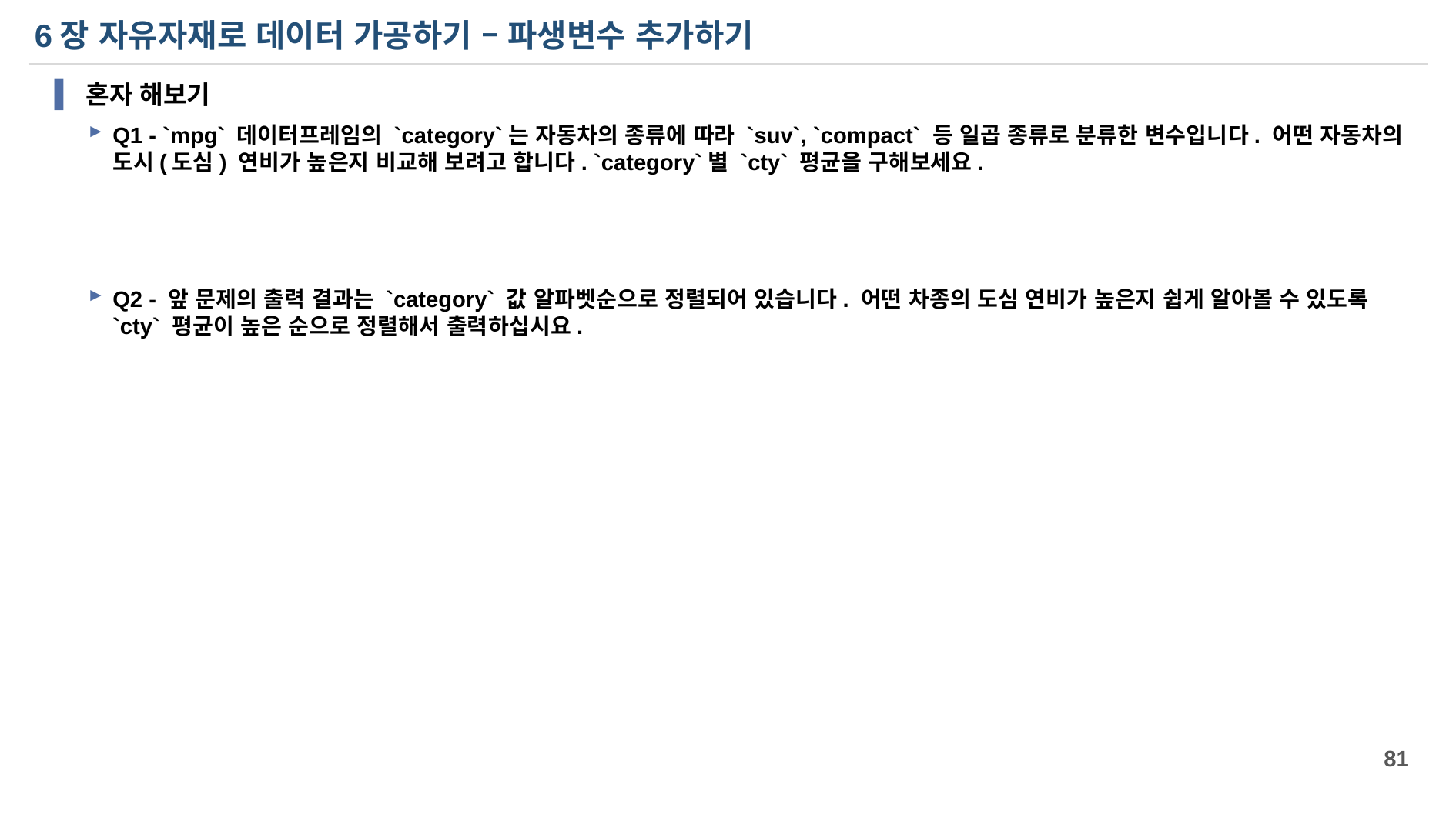

# 6장 자유자재로 데이터 가공하기 – 파생변수 추가하기
혼자 해보기
Q1 - `mpg` 데이터프레임의 `category`는 자동차의 종류에 따라 `suv`, `compact` 등 일곱 종류로 분류한 변수입니다. 어떤 자동차의 도시(도심) 연비가 높은지 비교해 보려고 합니다. `category`별 `cty` 평균을 구해보세요.

Q2 - 앞 문제의 출력 결과는 `category` 값 알파벳순으로 정렬되어 있습니다. 어떤 차종의 도심 연비가 높은지 쉽게 알아볼 수 있도록 `cty` 평균이 높은 순으로 정렬해서 출력하십시요.

81